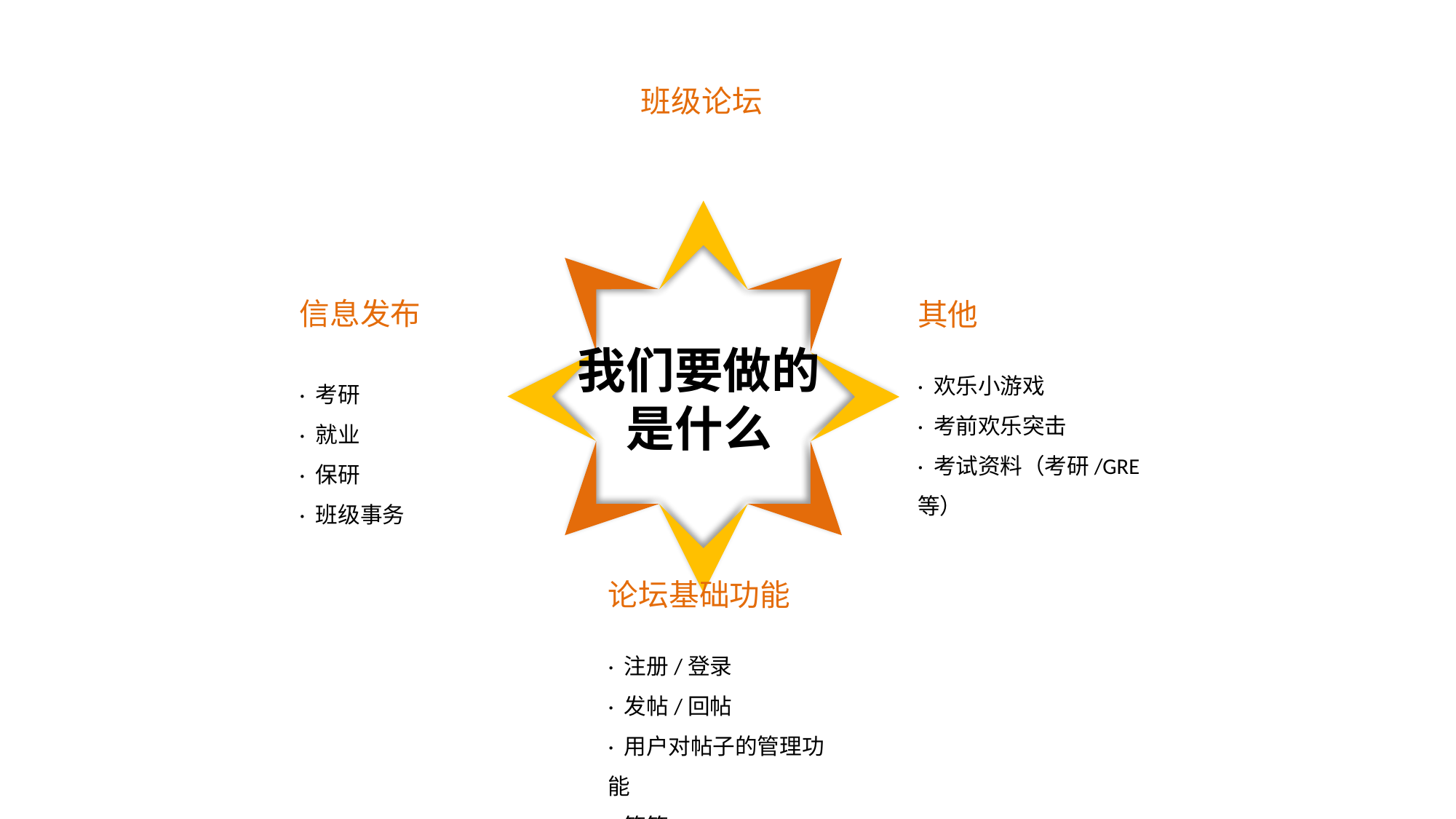

班级论坛

信息发布

· 考研
· 就业
· 保研
· 班级事务
其他

· 欢乐小游戏
· 考前欢乐突击
· 考试资料（考研/GRE等）
我们要做的
是什么

论坛基础功能

· 注册/登录
· 发帖/回帖
· 用户对帖子的管理功能
· 等等